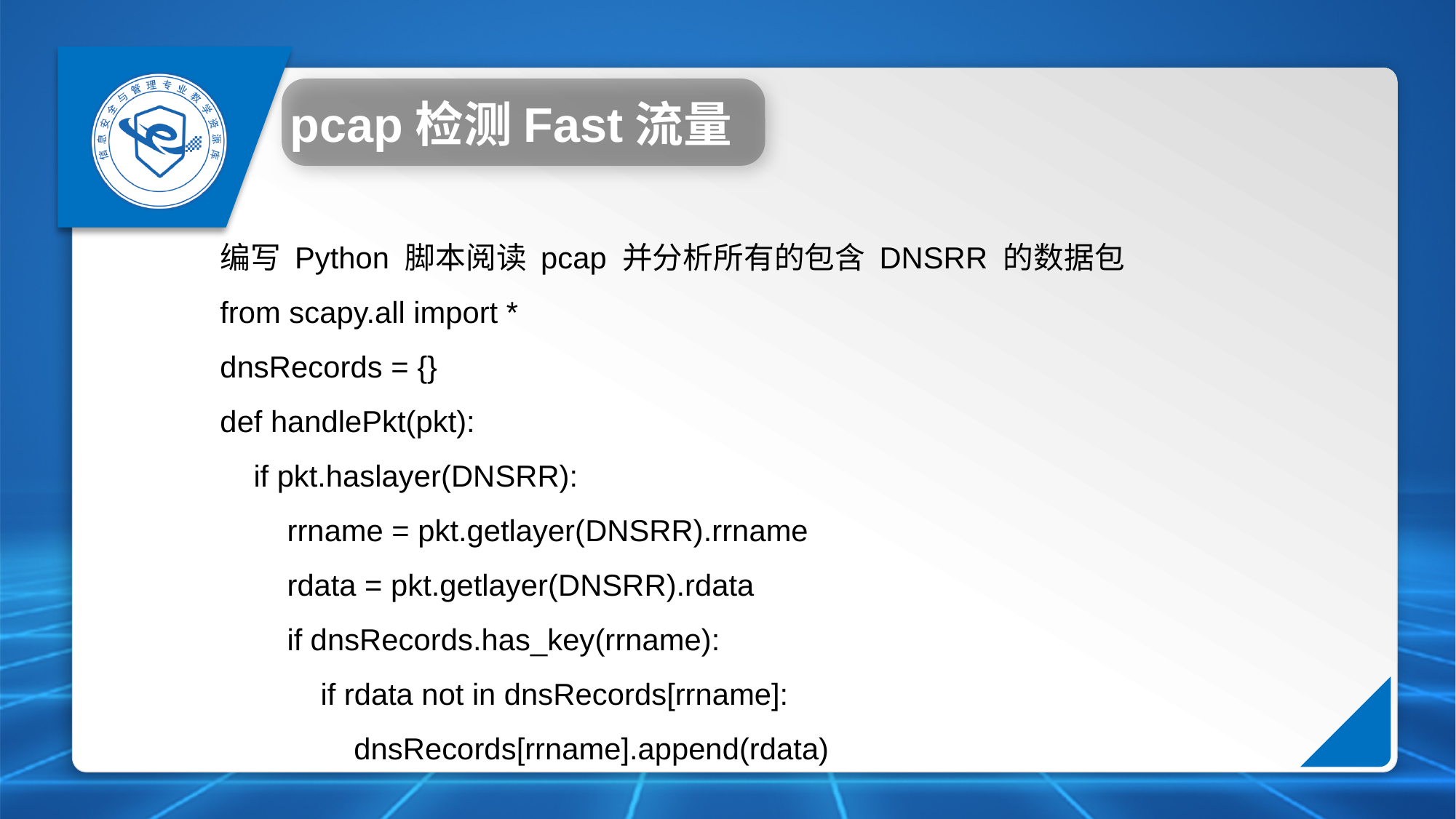

pcap检测Fast流量
编写 Python 脚本阅读 pcap 并分析所有的包含 DNSRR 的数据包
from scapy.all import *
dnsRecords = {}
def handlePkt(pkt):
    if pkt.haslayer(DNSRR):
        rrname = pkt.getlayer(DNSRR).rrname
        rdata = pkt.getlayer(DNSRR).rdata
        if dnsRecords.has_key(rrname):
            if rdata not in dnsRecords[rrname]:
                dnsRecords[rrname].append(rdata)